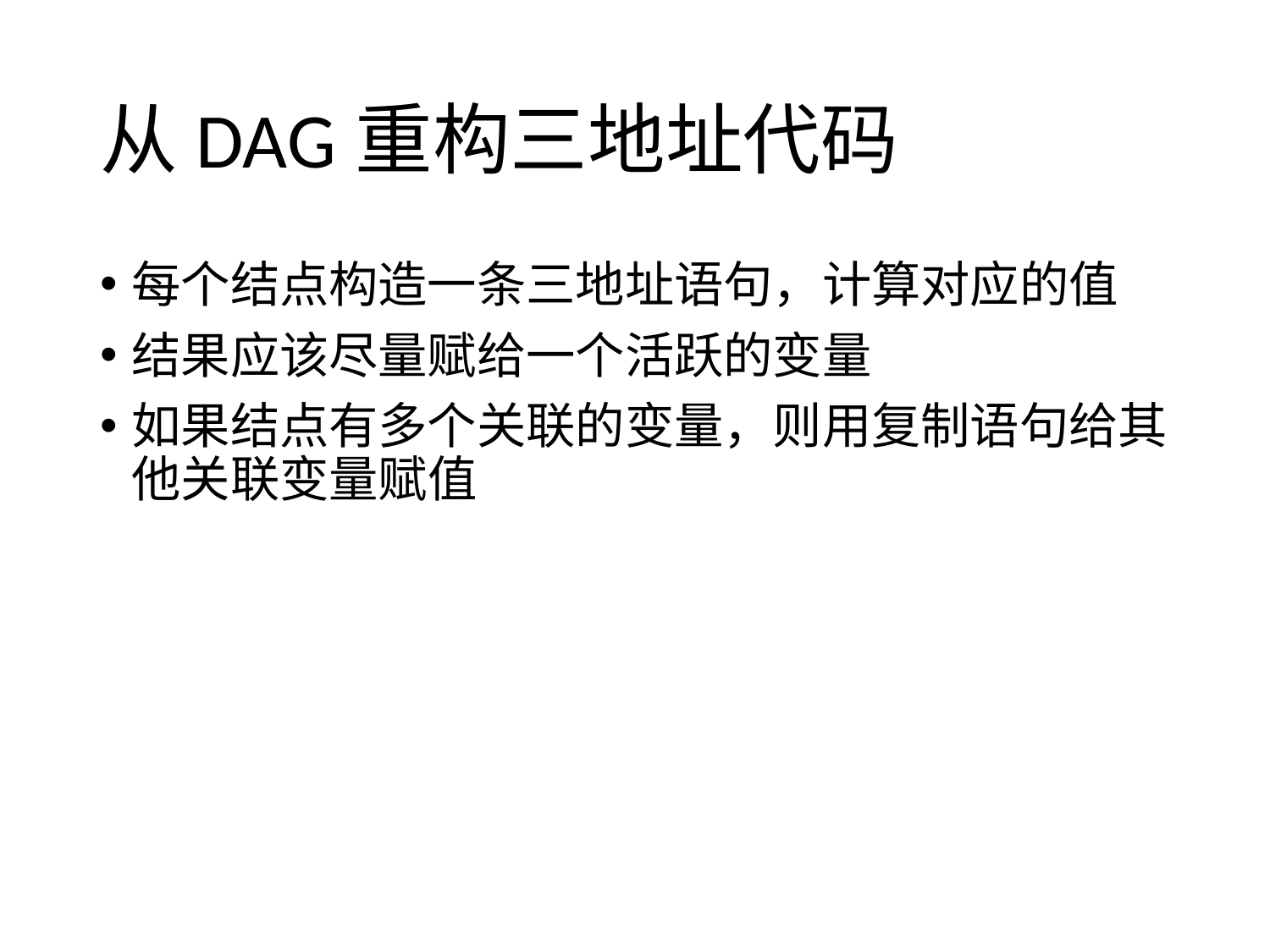

# 从DAG重构三地址代码
每个结点构造一条三地址语句，计算对应的值
结果应该尽量赋给一个活跃的变量
如果结点有多个关联的变量，则用复制语句给其他关联变量赋值